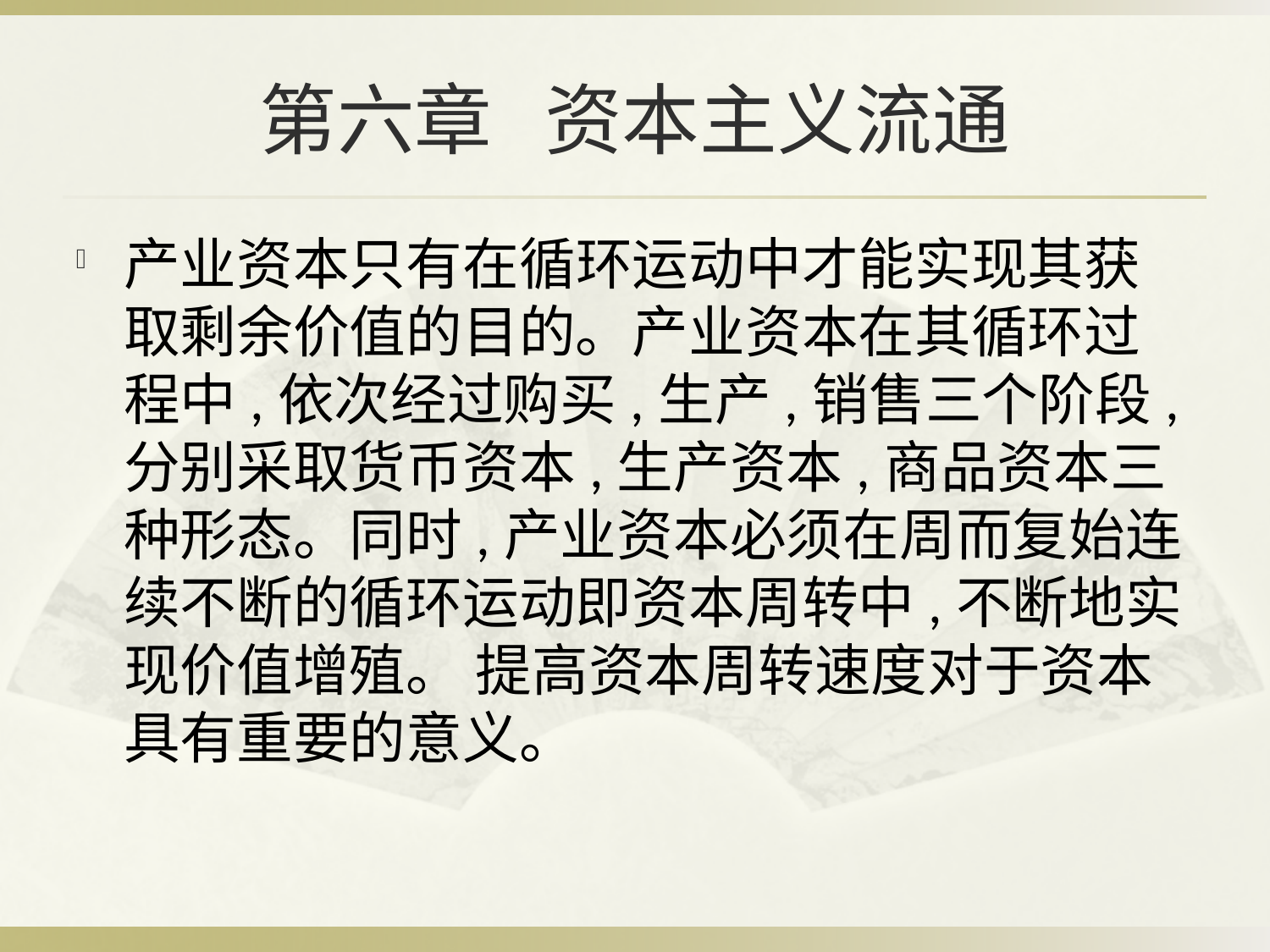

# 第六章   资本主义流通
产业资本只有在循环运动中才能实现其获取剩余价值的目的。产业资本在其循环过程中,依次经过购买,生产,销售三个阶段,分别采取货币资本,生产资本,商品资本三种形态。同时,产业资本必须在周而复始连续不断的循环运动即资本周转中,不断地实现价值增殖。 提高资本周转速度对于资本具有重要的意义。